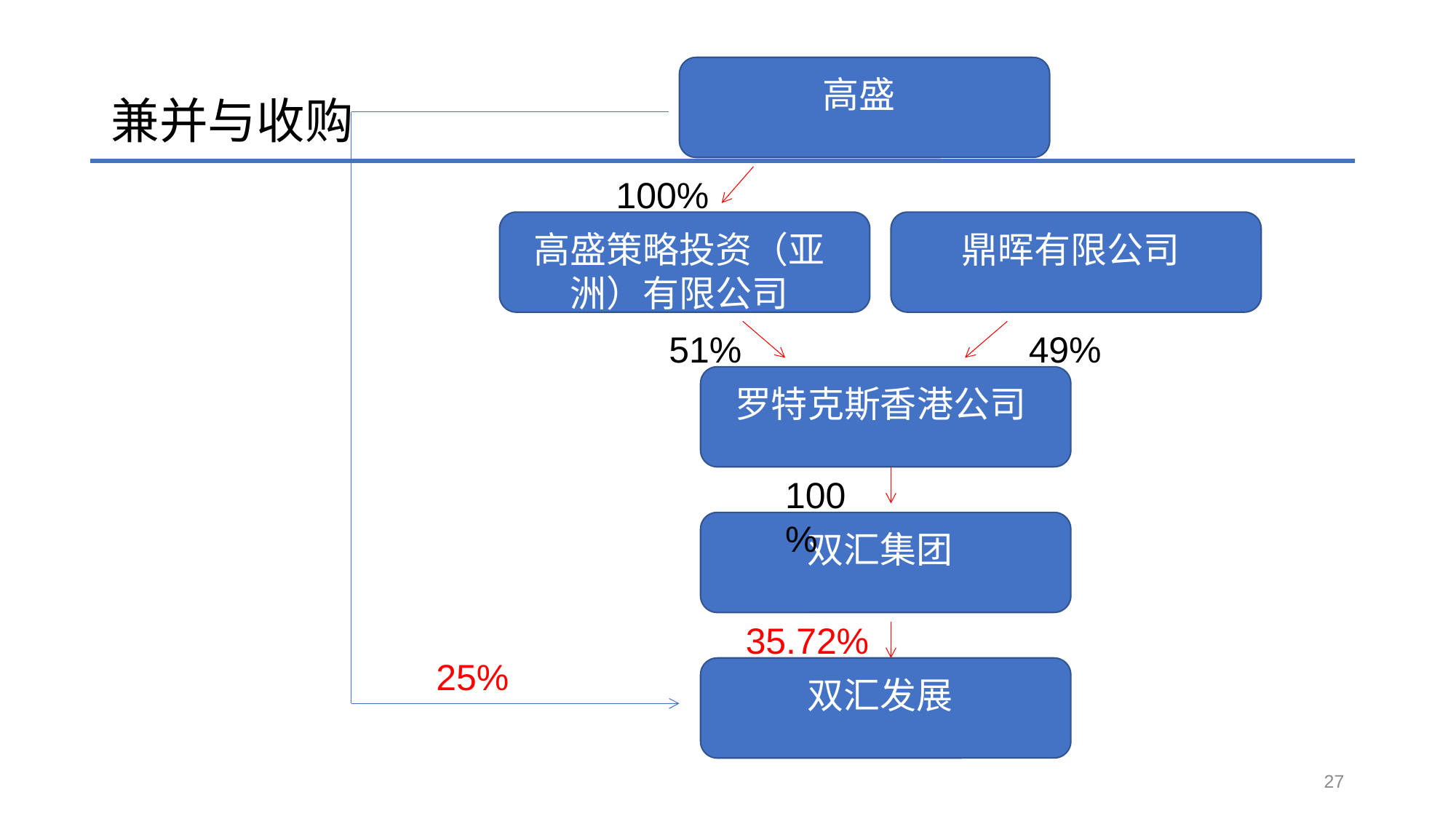

# 兼并与收购

高盛
100%

高盛策略投资（亚洲）有限公司

鼎晖有限公司
51%
49%

罗特克斯香港公司
100%

双汇集团
35.72%
25%

双汇发展
27